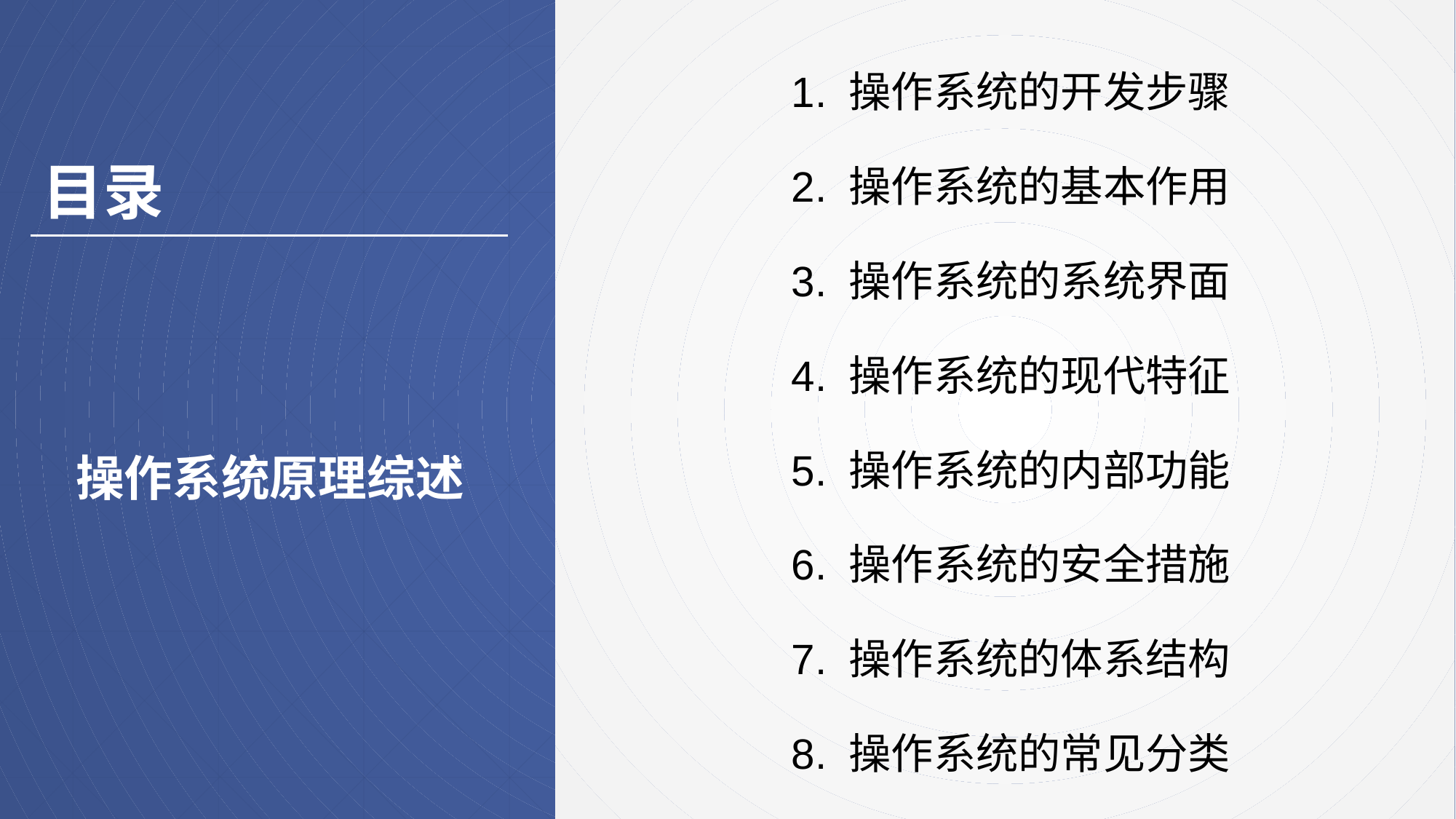

1. 操作系统的开发步骤
2. 操作系统的基本作用
3. 操作系统的系统界面
4. 操作系统的现代特征
5. 操作系统的内部功能
6. 操作系统的安全措施
7. 操作系统的体系结构
8. 操作系统的常见分类
目录
# 操作系统原理综述